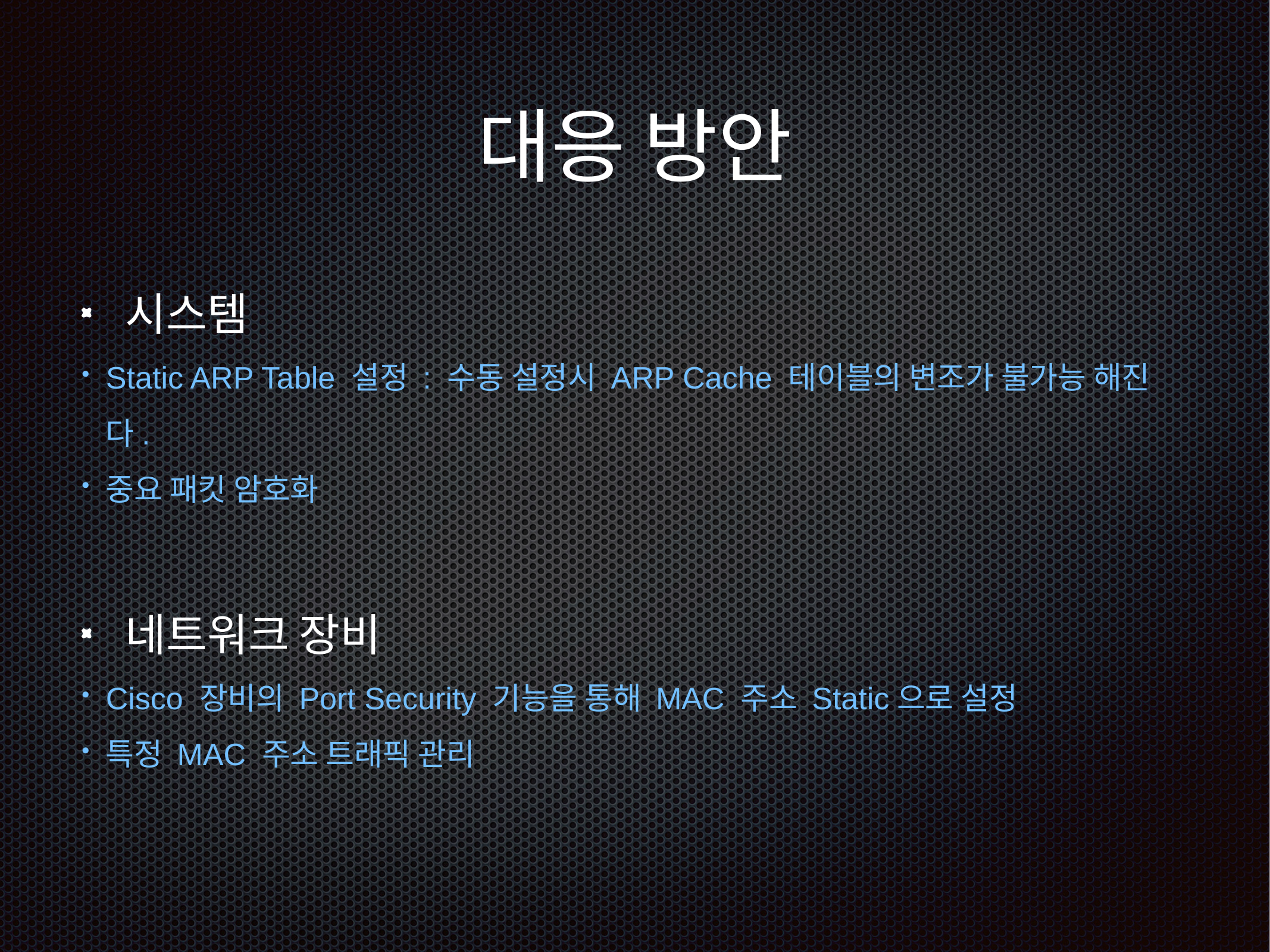

14
# 대응 방안
시스템
Static ARP Table 설정 : 수동 설정시 ARP Cache 테이블의 변조가 불가능 해진다.
중요 패킷 암호화

네트워크 장비
Cisco 장비의 Port Security 기능을 통해 MAC 주소 Static으로 설정
특정 MAC 주소 트래픽 관리